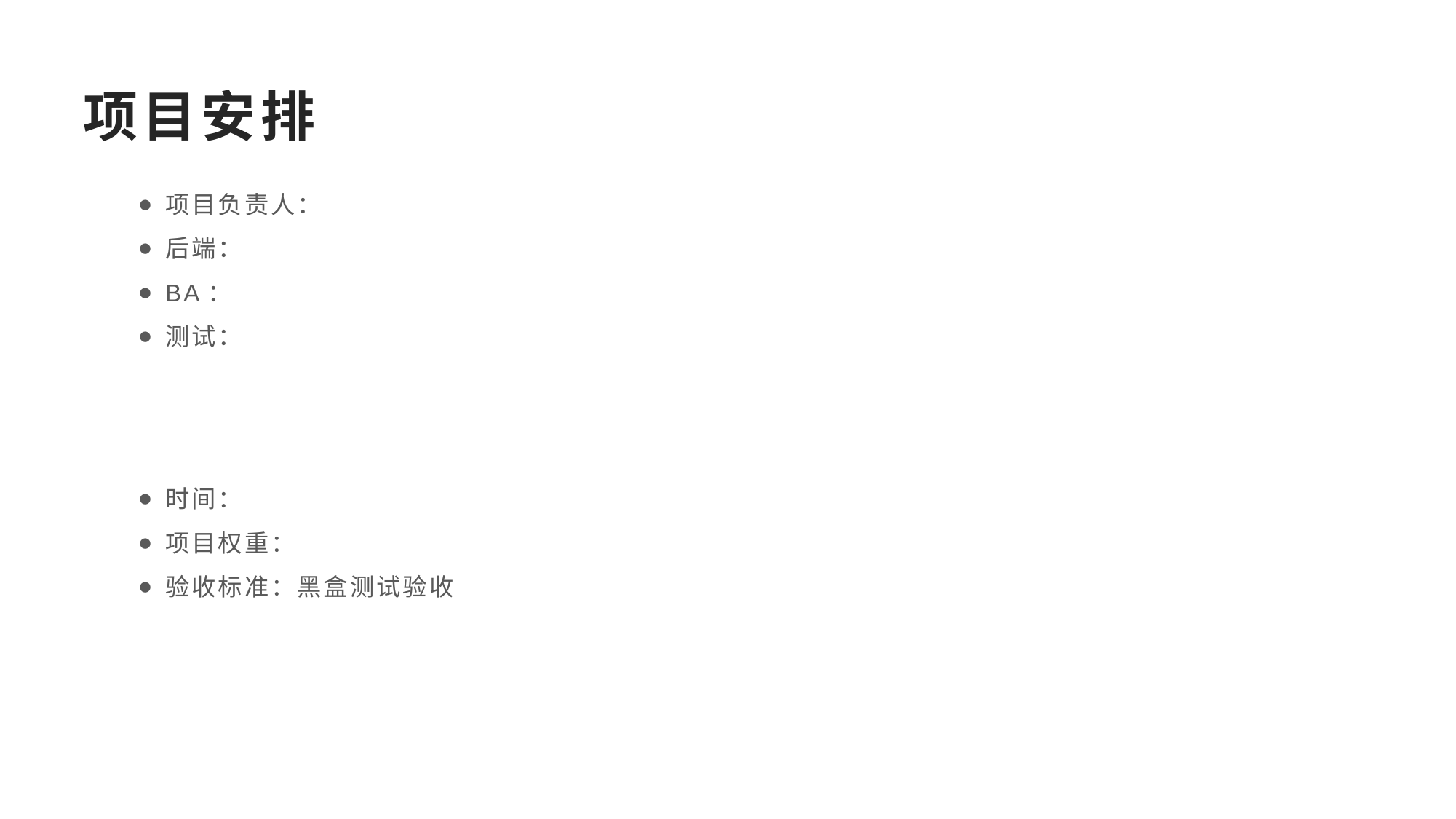

# 项目安排
项目负责人：
后端：
BA：
测试：

时间：
项目权重：
验收标准：黑盒测试验收